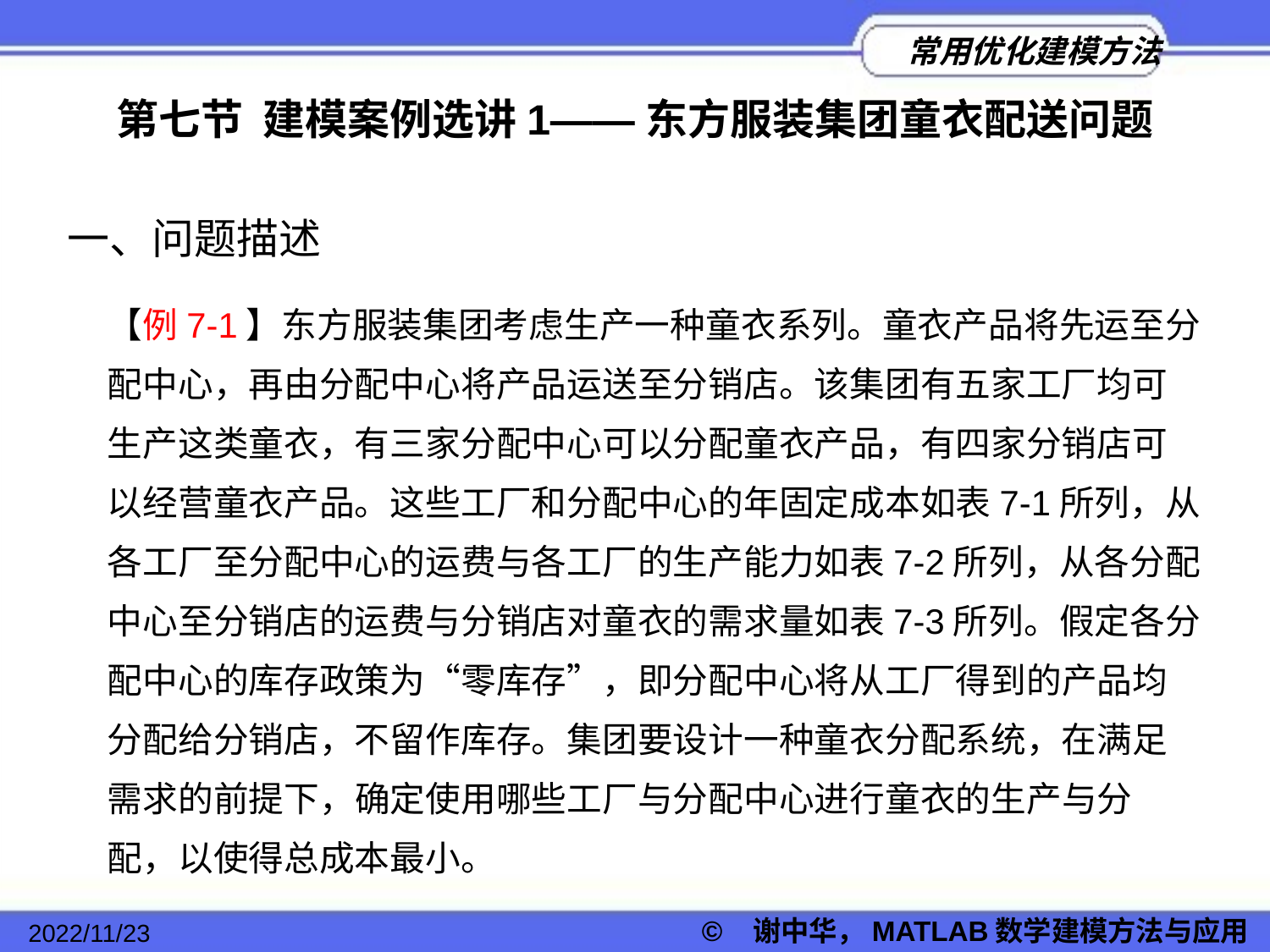

第七节  建模案例选讲1——东方服装集团童衣配送问题
一、问题描述
【例7-1】东方服装集团考虑生产一种童衣系列。童衣产品将先运至分配中心，再由分配中心将产品运送至分销店。该集团有五家工厂均可生产这类童衣，有三家分配中心可以分配童衣产品，有四家分销店可以经营童衣产品。这些工厂和分配中心的年固定成本如表7-1所列，从各工厂至分配中心的运费与各工厂的生产能力如表7-2所列，从各分配中心至分销店的运费与分销店对童衣的需求量如表7-3所列。假定各分配中心的库存政策为“零库存”，即分配中心将从工厂得到的产品均分配给分销店，不留作库存。集团要设计一种童衣分配系统，在满足需求的前提下，确定使用哪些工厂与分配中心进行童衣的生产与分配，以使得总成本最小。
2022/11/23
©   谢中华，MATLAB数学建模方法与应用